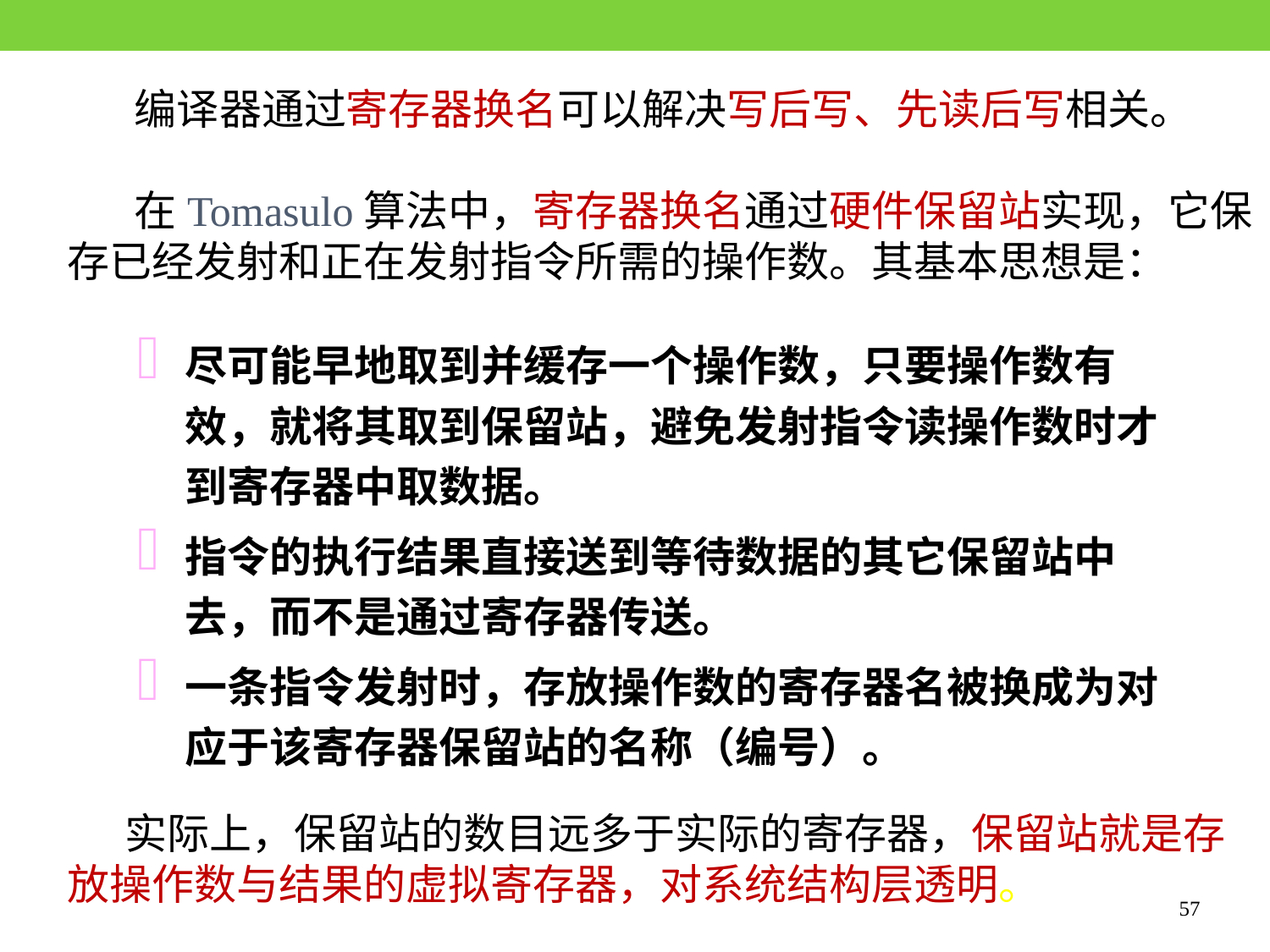

编译器通过寄存器换名可以解决写后写、先读后写相关。

      在Tomasulo算法中，寄存器换名通过硬件保留站实现，它保存已经发射和正在发射指令所需的操作数。其基本思想是：
尽可能早地取到并缓存一个操作数，只要操作数有效，就将其取到保留站，避免发射指令读操作数时才到寄存器中取数据。
指令的执行结果直接送到等待数据的其它保留站中去，而不是通过寄存器传送。
一条指令发射时，存放操作数的寄存器名被换成为对应于该寄存器保留站的名称（编号）。

     实际上，保留站的数目远多于实际的寄存器，保留站就是存放操作数与结果的虚拟寄存器，对系统结构层透明。
57